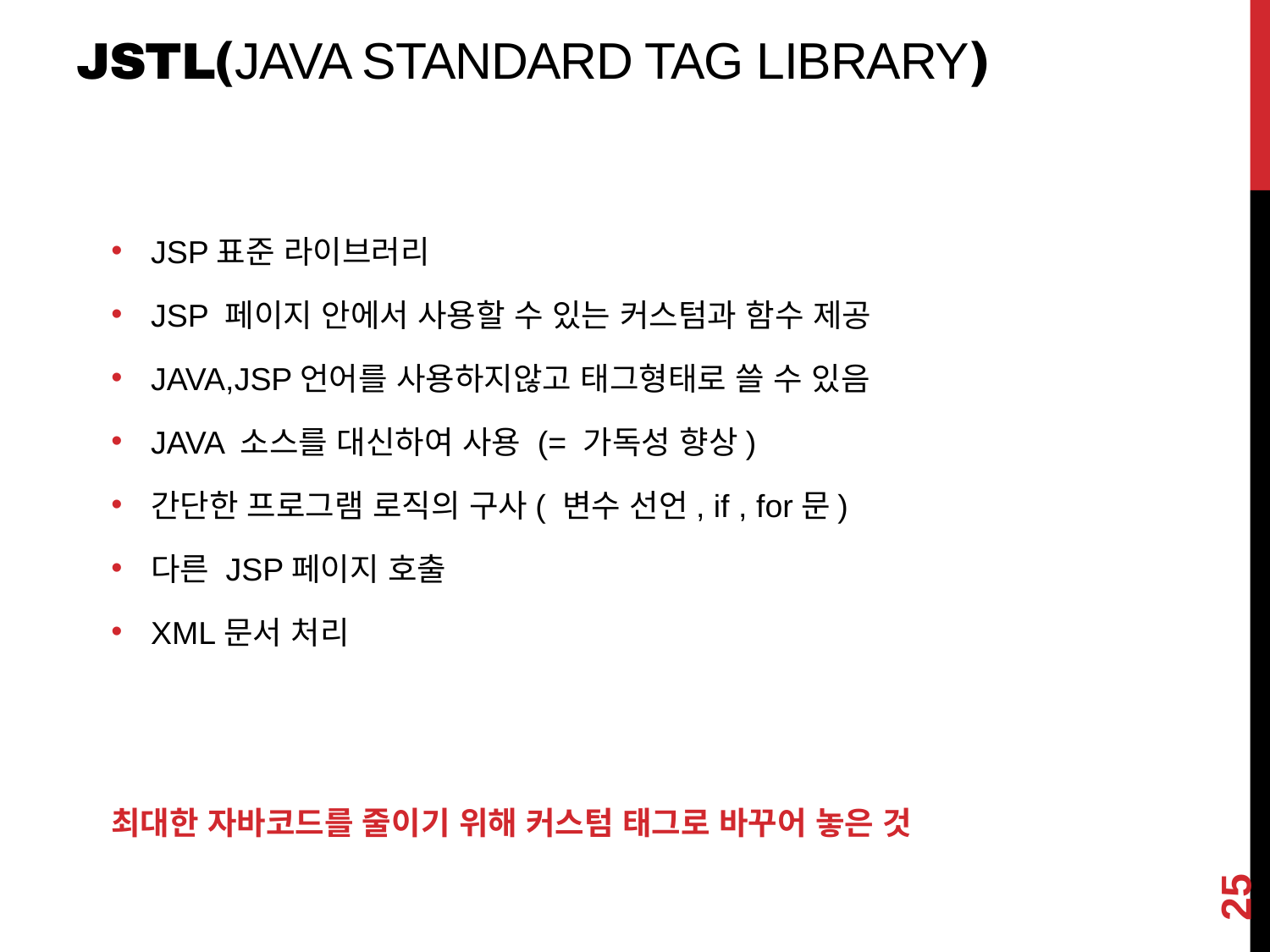

# Jstl(java standard tag library)
JSP표준 라이브러리
JSP 페이지 안에서 사용할 수 있는 커스텀과 함수 제공
JAVA,JSP언어를 사용하지않고 태그형태로 쓸 수 있음
JAVA 소스를 대신하여 사용 (= 가독성 향상)
간단한 프로그램 로직의 구사( 변수 선언, if , for문)
다른 JSP페이지 호출
XML문서 처리

최대한 자바코드를 줄이기 위해 커스텀 태그로 바꾸어 놓은 것

25